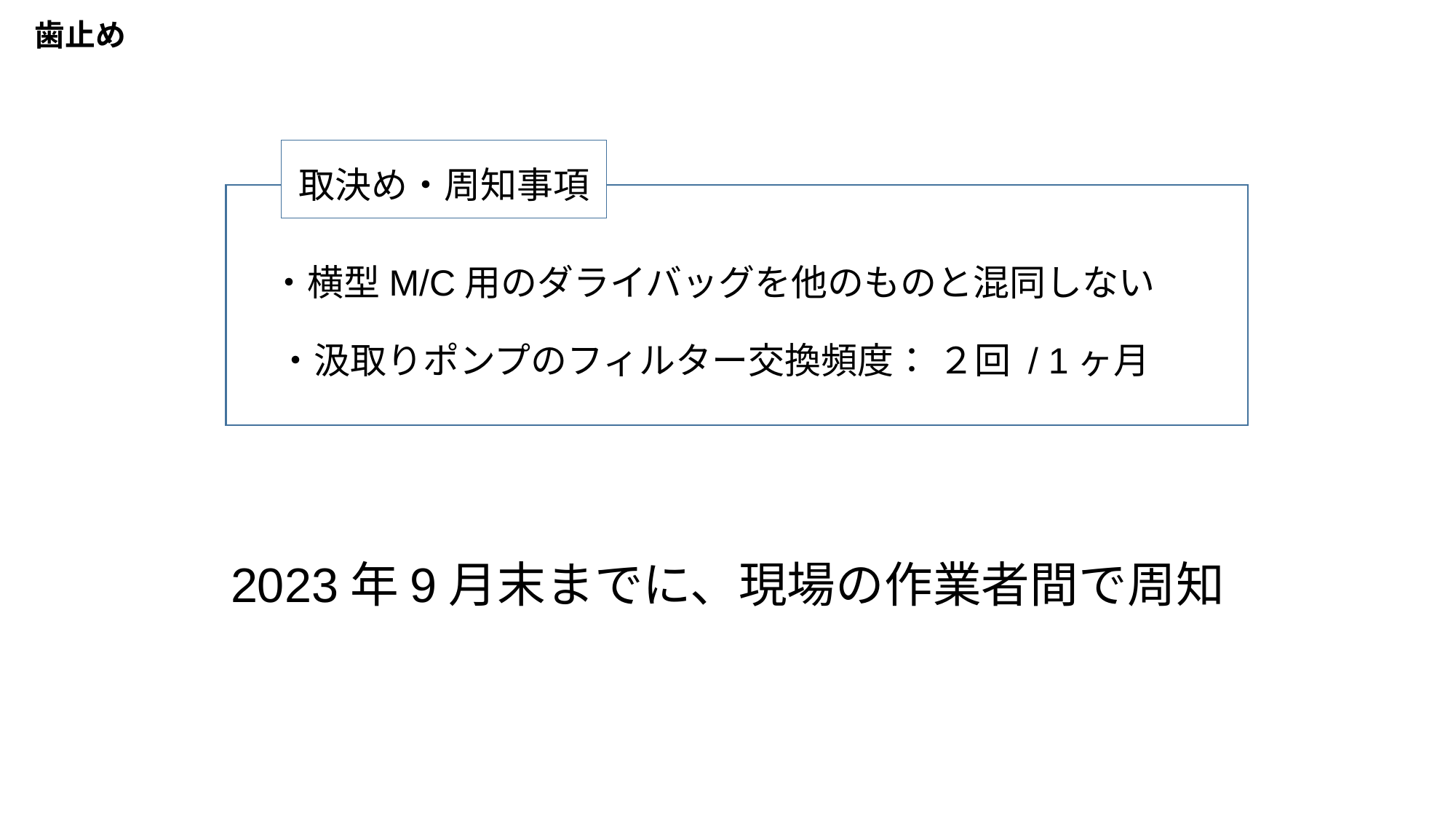

歯止め
取決め・周知事項

・横型M/C用のダライバッグを他のものと混同しない
・汲取りポンプのフィルター交換頻度： ２回 / 1ヶ月
2023年9月末までに、現場の作業者間で周知